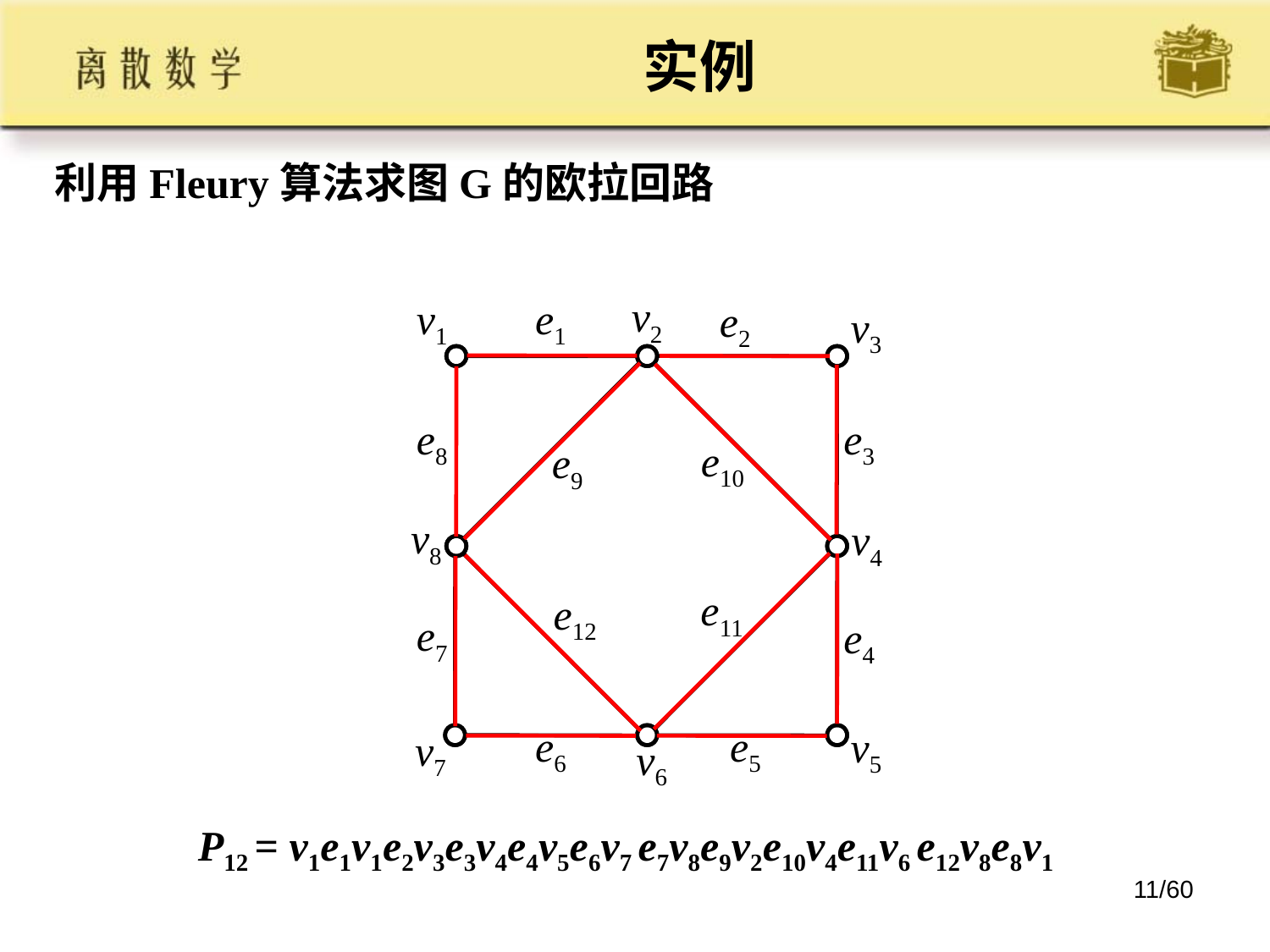

# 实例
利用Fleury算法求图G的欧拉回路
v2
v1
e1
e2
v3

e8
e3
e10
e9
v8
v4
e11
e12
e7
e4
e6
e5
v5
v7
v6
P12 = v1e1v1e2v3e3v4e4v5e6v7 e7v8e9v2e10v4e11v6 e12v8e8v1
11/60